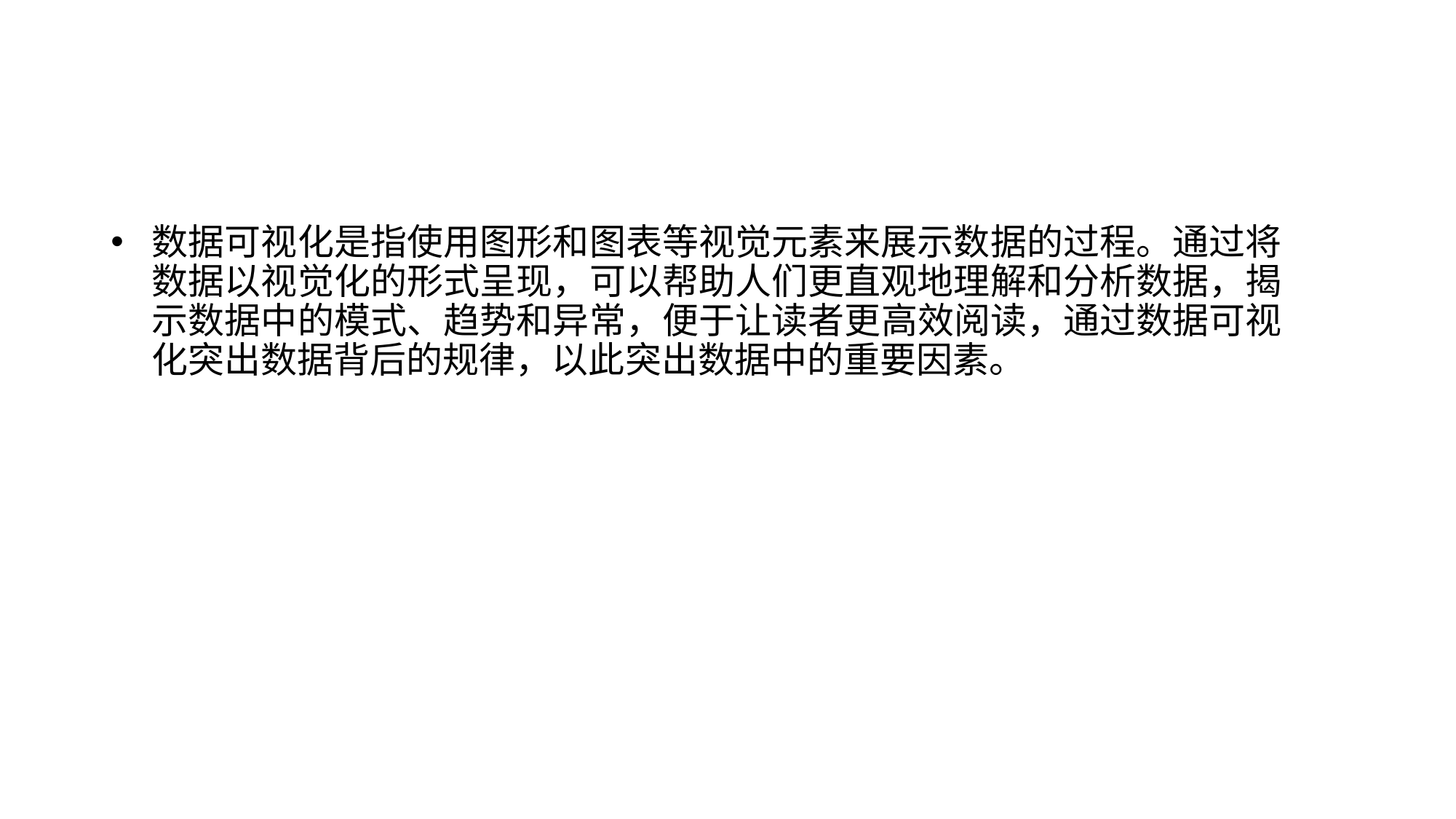

数据可视化是指使用图形和图表等视觉元素来展示数据的过程。通过将数据以视觉化的形式呈现，可以帮助人们更直观地理解和分析数据，揭示数据中的模式、趋势和异常，便于让读者更高效阅读，通过数据可视化突出数据背后的规律，以此突出数据中的重要因素。